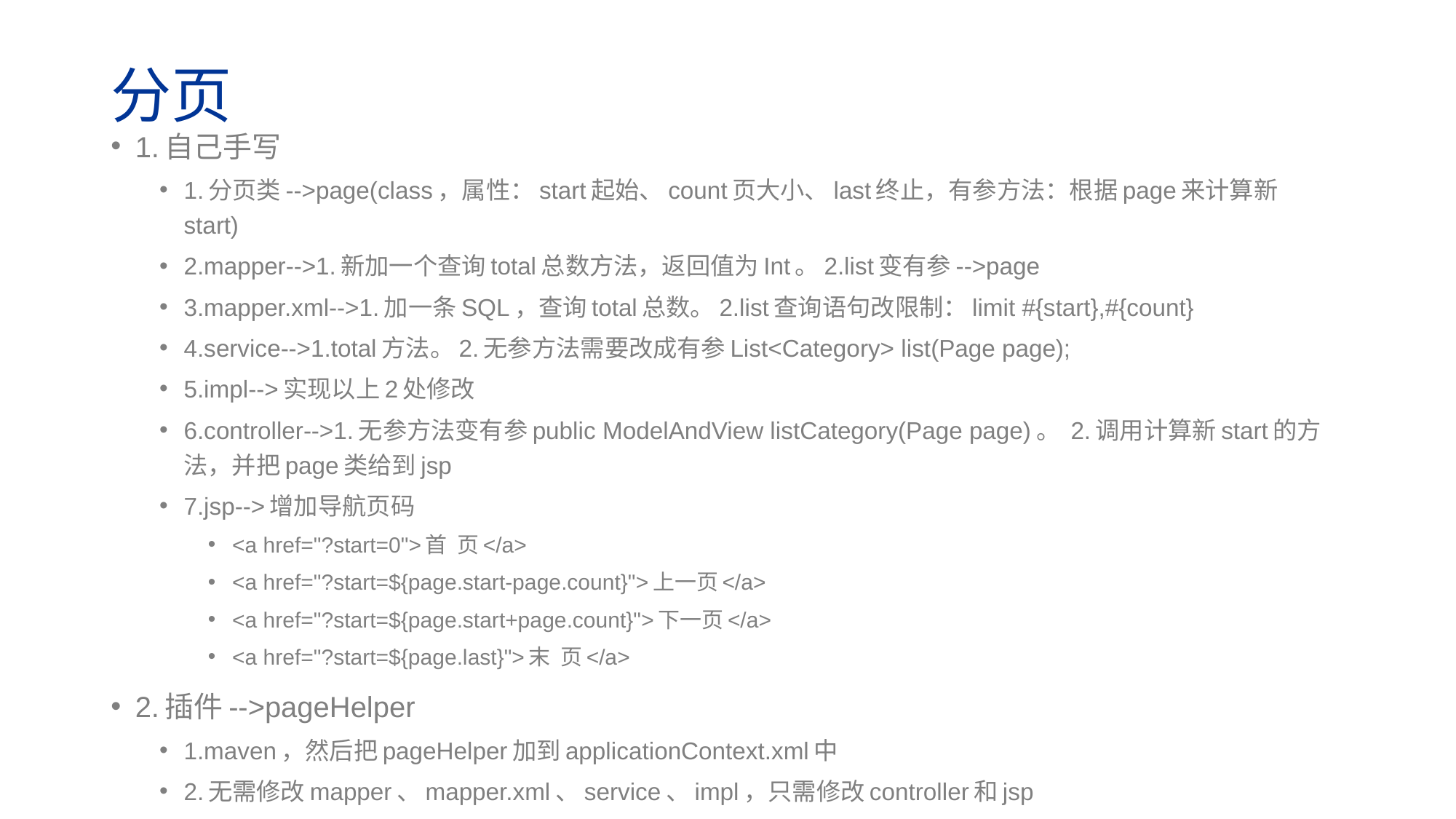

# 分页
1.自己手写
1.分页类-->page(class，属性：start起始、count页大小、last终止，有参方法：根据page来计算新start)
2.mapper-->1.新加一个查询total总数方法，返回值为Int。2.list变有参-->page
3.mapper.xml-->1.加一条SQL，查询total总数。2.list查询语句改限制：limit #{start},#{count}
4.service-->1.total方法。2.无参方法需要改成有参List<Category> list(Page page);
5.impl-->实现以上2处修改
6.controller-->1.无参方法变有参public ModelAndView listCategory(Page page)。 2.调用计算新start的方法，并把page类给到jsp
7.jsp-->增加导航页码
<a href="?start=0">首  页</a>
<a href="?start=${page.start-page.count}">上一页</a>
<a href="?start=${page.start+page.count}">下一页</a>
<a href="?start=${page.last}">末  页</a>
2.插件-->pageHelper
1.maven，然后把pageHelper加到applicationContext.xml中
2.无需修改mapper、mapper.xml、service、impl，只需修改controller和jsp